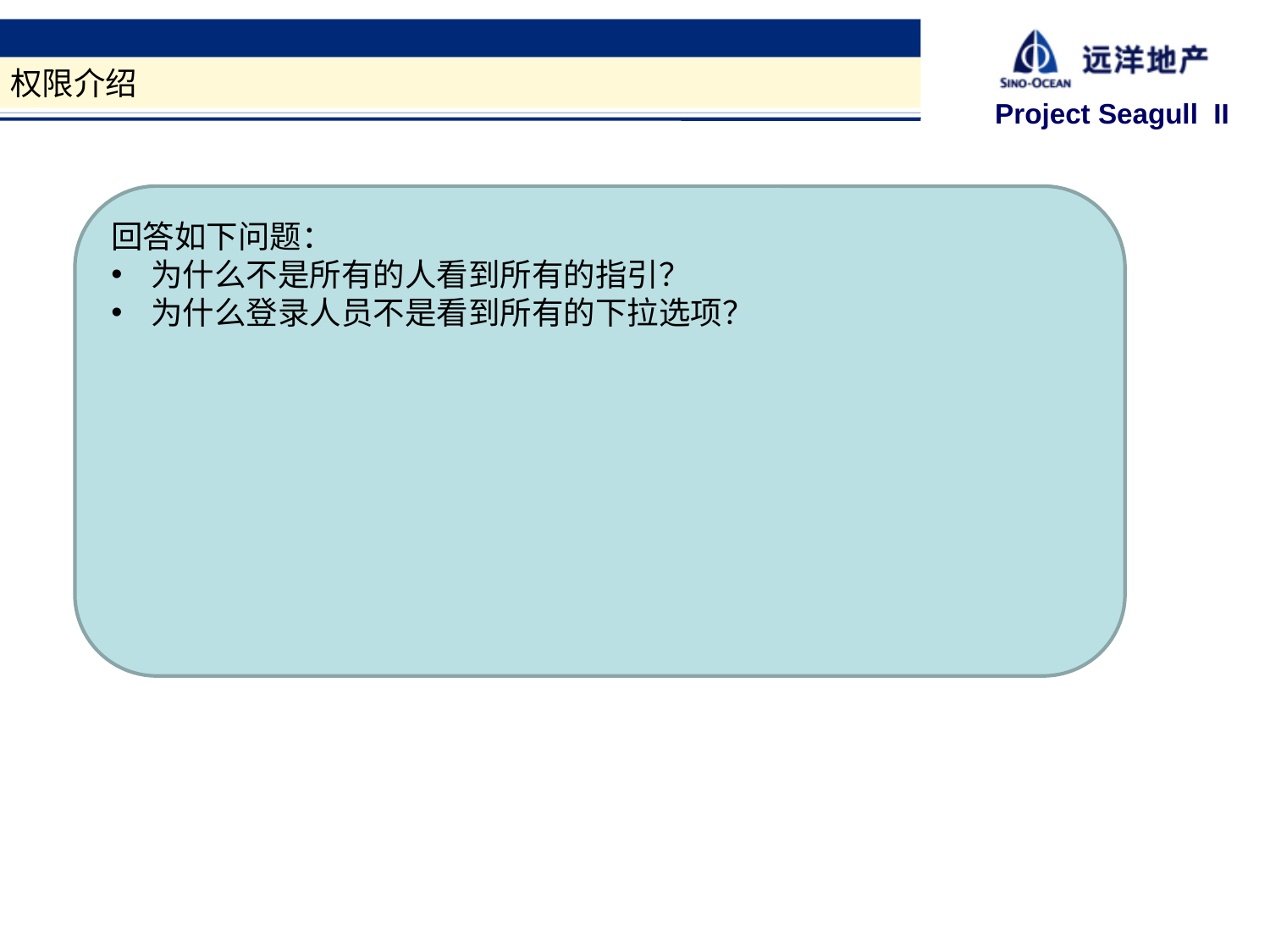

权限介绍

回答如下问题：
为什么不是所有的人看到所有的指引？
为什么登录人员不是看到所有的下拉选项？